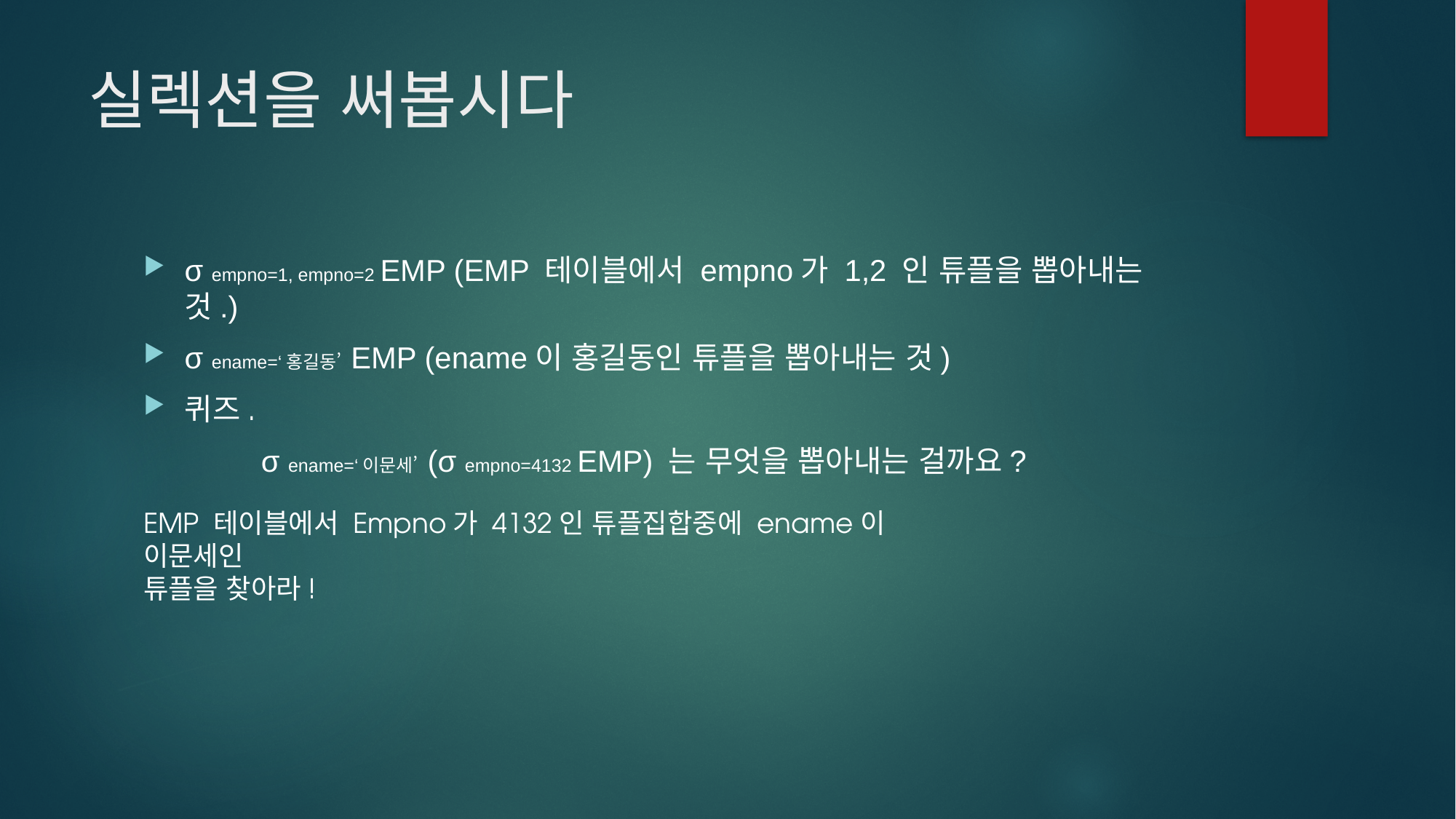

# 실렉션을 써봅시다
σ empno=1, empno=2 EMP (EMP 테이블에서 empno가 1,2 인 튜플을 뽑아내는것.)
σ ename=‘홍길동’ EMP (ename이 홍길동인 튜플을 뽑아내는 것)
퀴즈.
	 σ ename=‘이문세’ (σ empno=4132 EMP) 는 무엇을 뽑아내는 걸까요?

EMP 테이블에서 Empno가 4132인 튜플집합중에 ename이 이문세인
튜플을 찾아라!